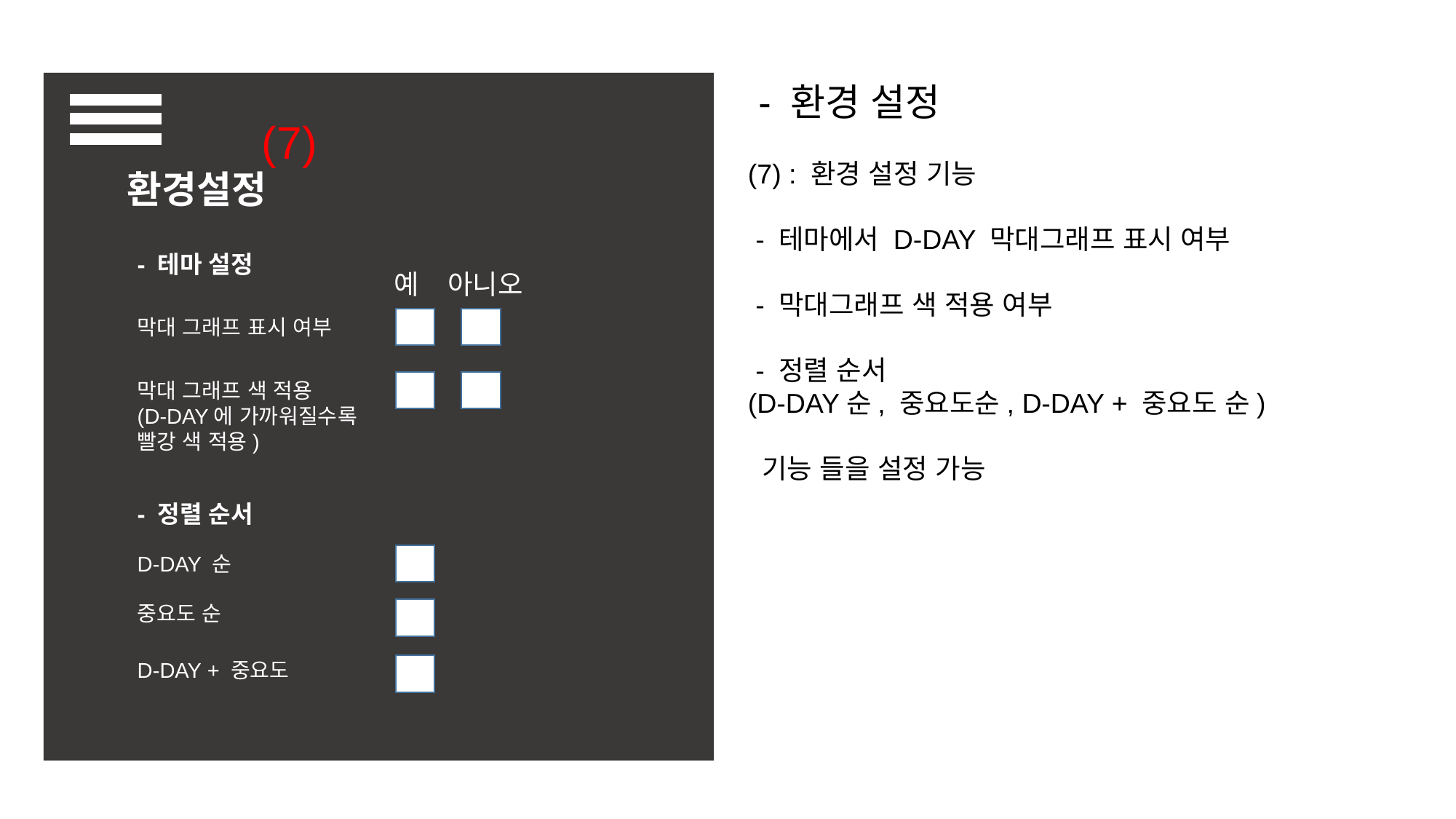

- 환경 설정

(7) : 환경 설정 기능

 - 테마에서 D-DAY 막대그래프 표시 여부

 - 막대그래프 색 적용 여부

 - 정렬 순서
(D-DAY순, 중요도순, D-DAY + 중요도 순)

 기능 들을 설정 가능

(7)

환경설정
- 테마 설정
예
아니오
막대 그래프 표시 여부

막대 그래프 색 적용
(D-DAY에 가까워질수록 빨강 색 적용)

- 정렬 순서
D-DAY 순

중요도 순

D-DAY + 중요도